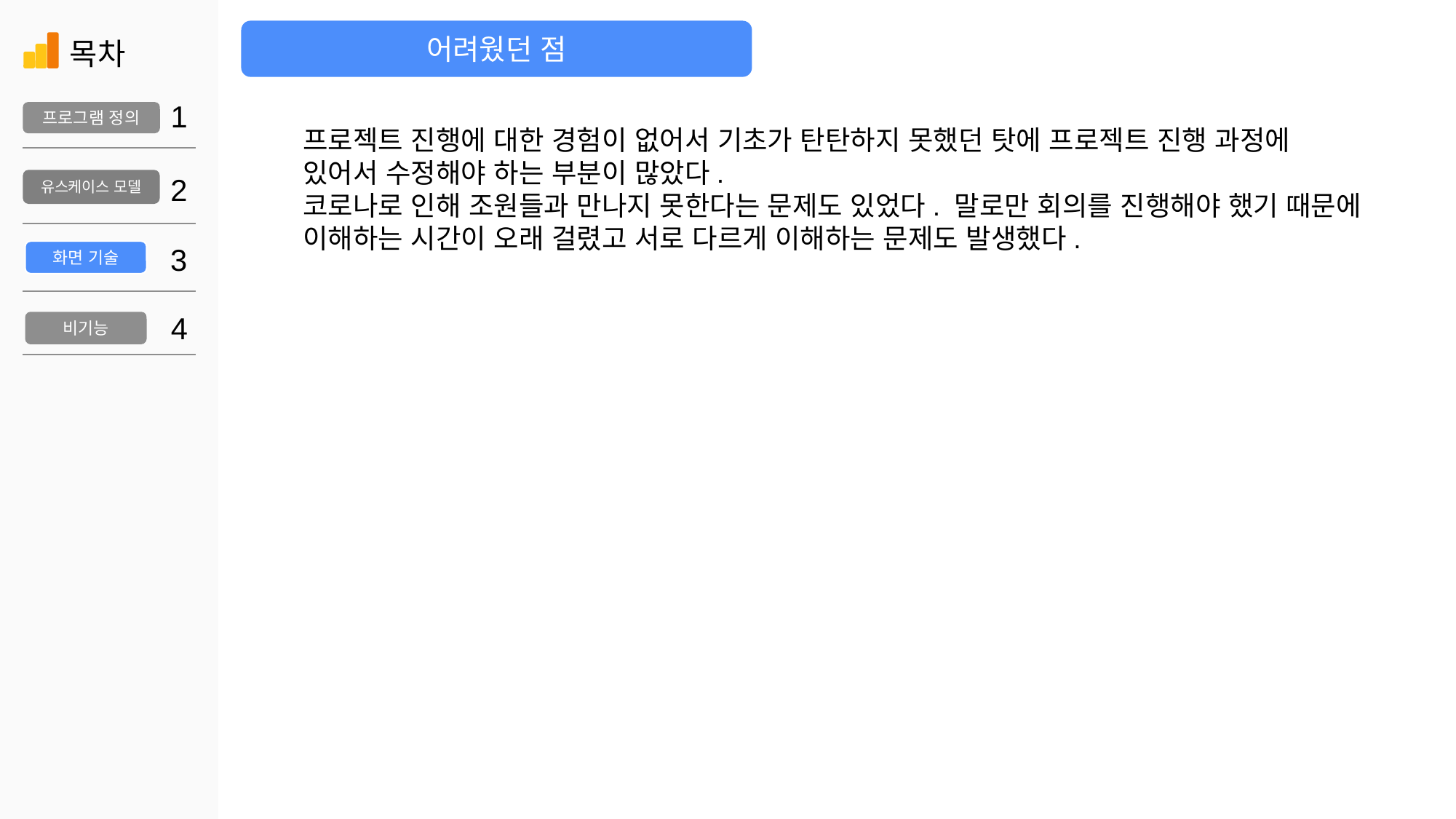

어려웠던 점
목차

1
프로그램 정의
프로젝트 진행에 대한 경험이 없어서 기초가 탄탄하지 못했던 탓에 프로젝트 진행 과정에
있어서 수정해야 하는 부분이 많았다.
코로나로 인해 조원들과 만나지 못한다는 문제도 있었다. 말로만 회의를 진행해야 했기 때문에
이해하는 시간이 오래 걸렸고 서로 다르게 이해하는 문제도 발생했다.
2
유스케이스 모델
3
화면 기술
4
비기능